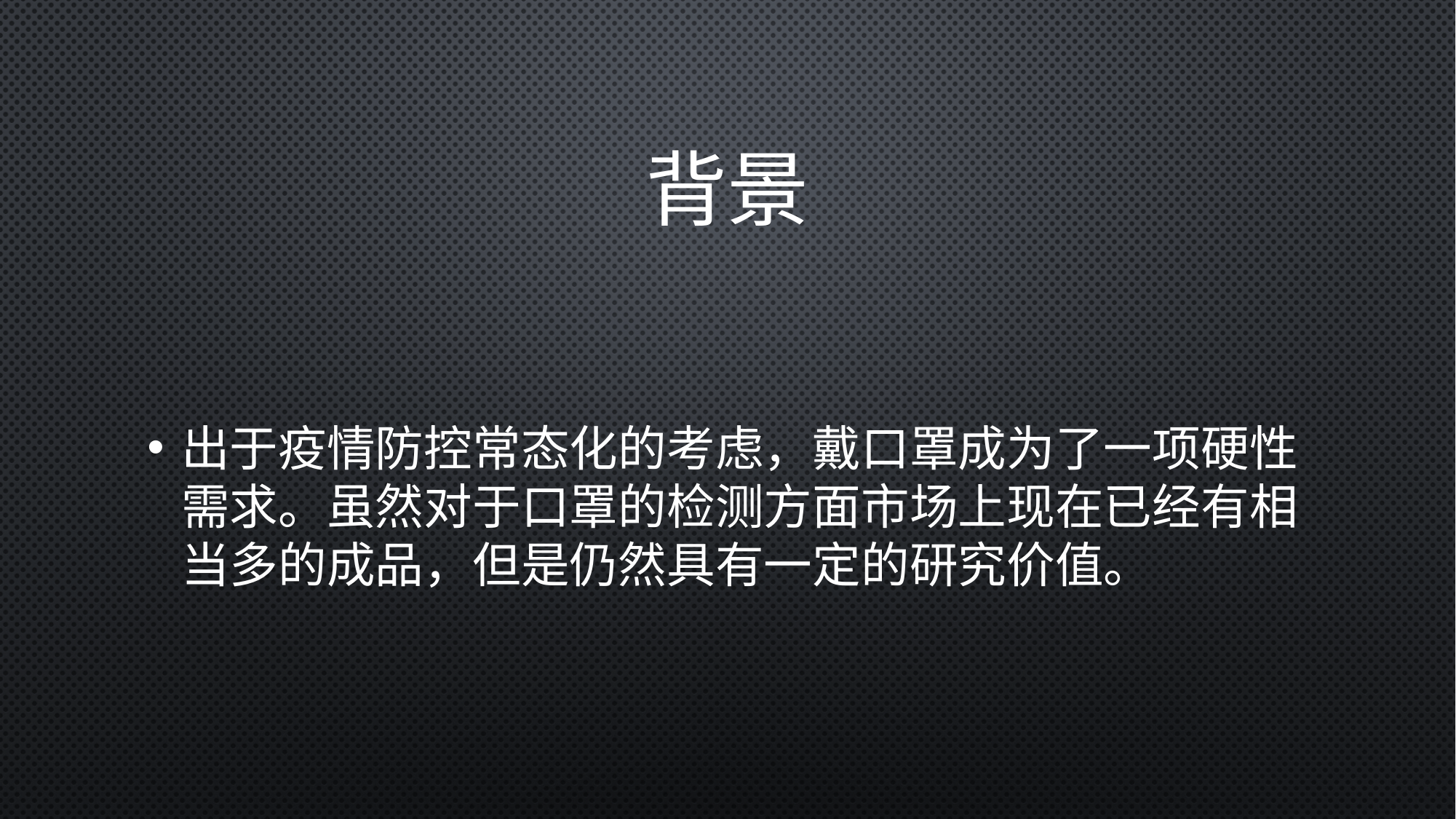

# 背景
出于疫情防控常态化的考虑，戴口罩成为了一项硬性需求。虽然对于口罩的检测方面市场上现在已经有相当多的成品，但是仍然具有一定的研究价值。